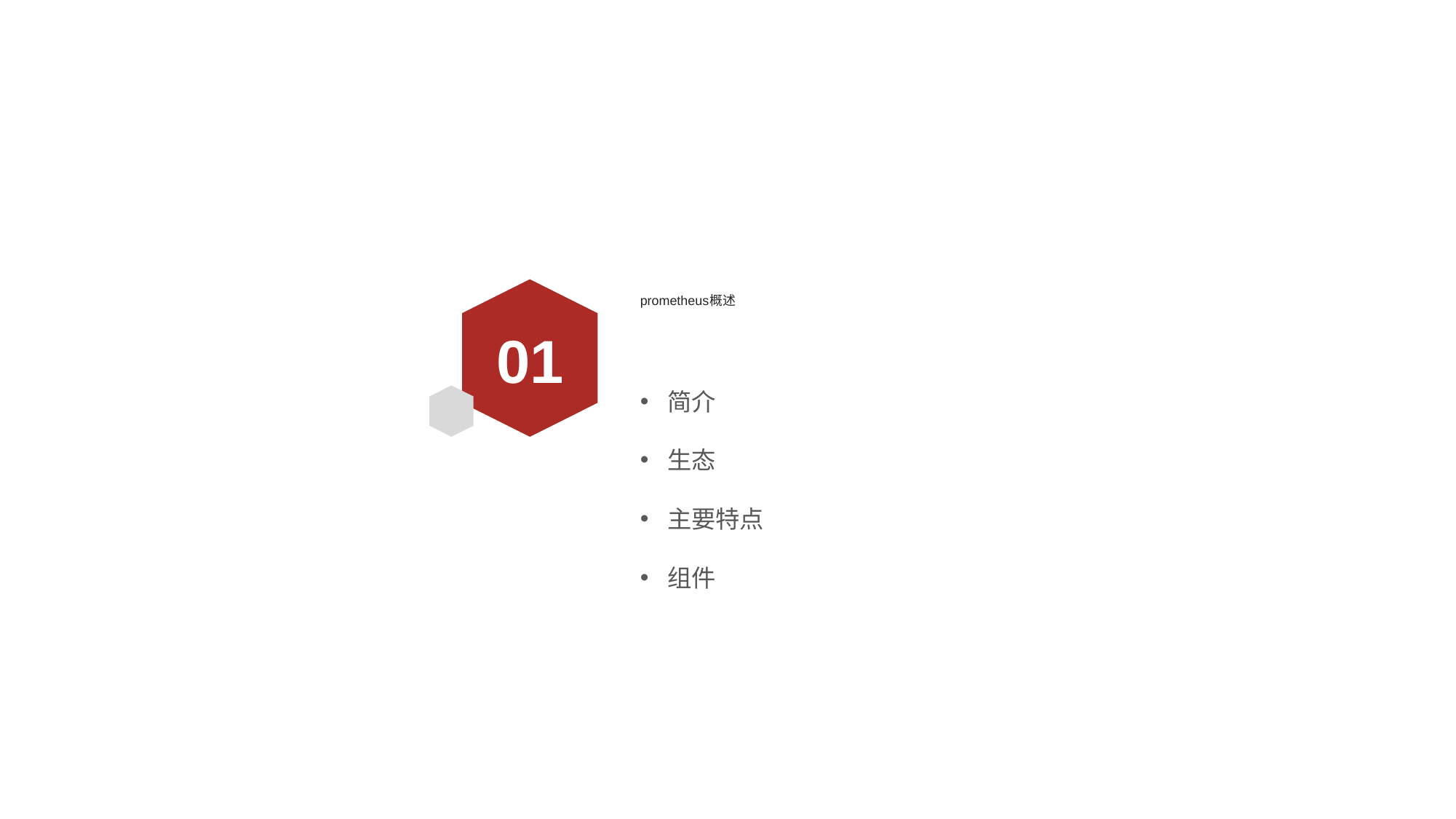

# prometheus概述
01
简介
生态
主要特点
组件